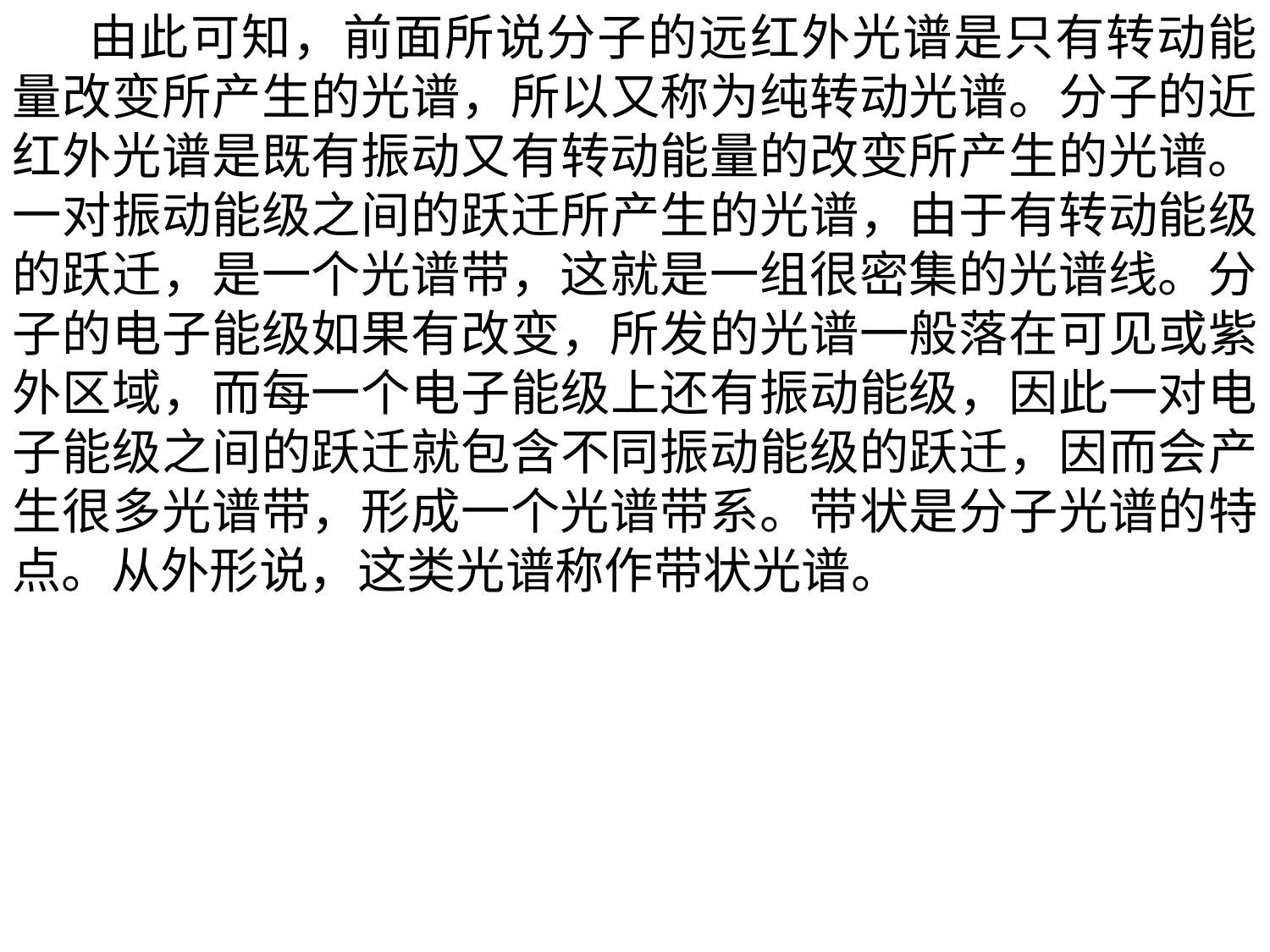

由此可知，前面所说分子的远红外光谱是只有转动能量改变所产生的光谱，所以又称为纯转动光谱。分子的近红外光谱是既有振动又有转动能量的改变所产生的光谱。一对振动能级之间的跃迁所产生的光谱，由于有转动能级的跃迁，是一个光谱带，这就是一组很密集的光谱线。分子的电子能级如果有改变，所发的光谱一般落在可见或紫外区域，而每一个电子能级上还有振动能级，因此一对电子能级之间的跃迁就包含不同振动能级的跃迁，因而会产生很多光谱带，形成一个光谱带系。带状是分子光谱的特点。从外形说，这类光谱称作带状光谱。